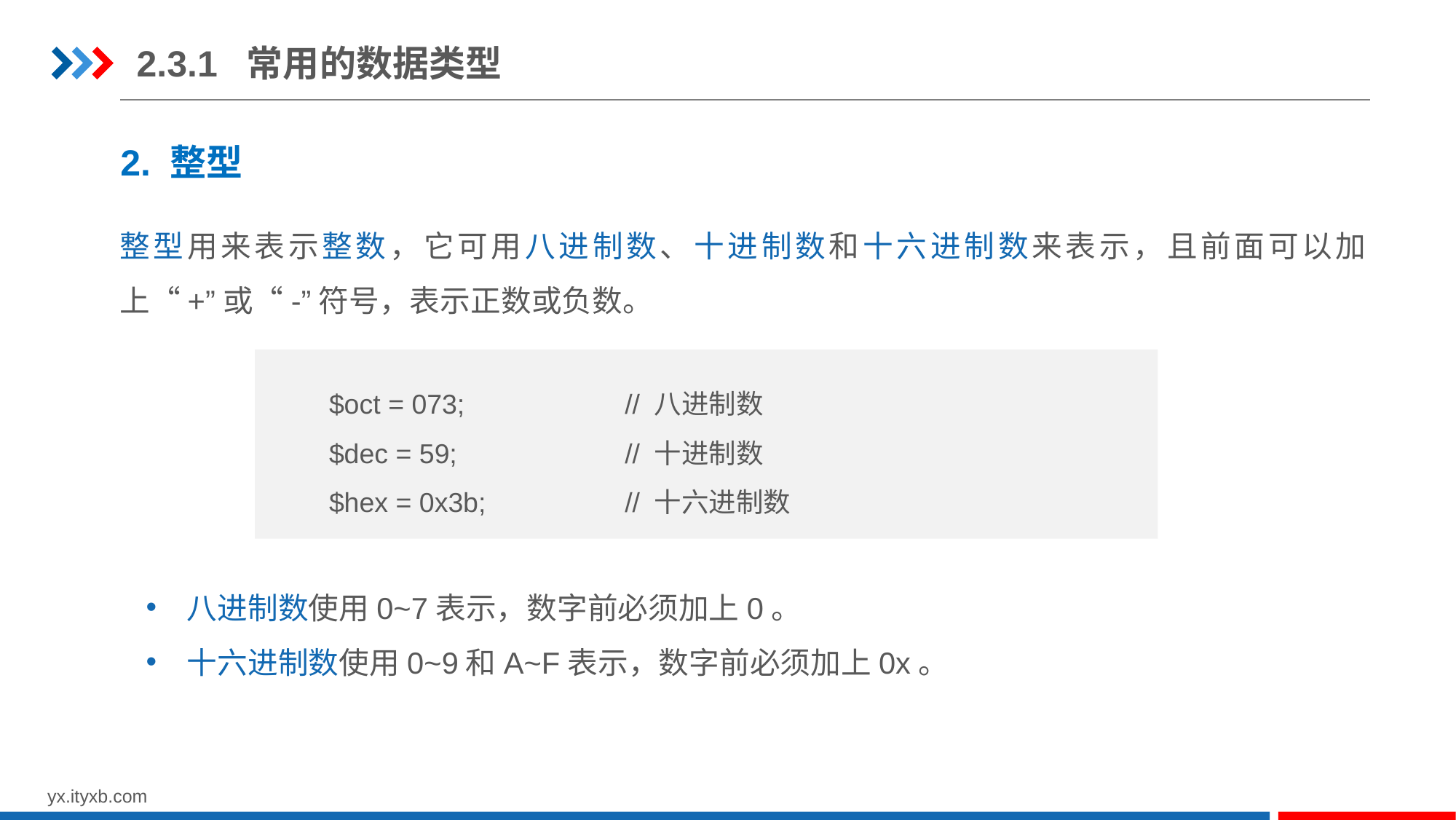

2.3.1  常用的数据类型
2. 整型
整型用来表示整数，它可用八进制数、十进制数和十六进制数来表示，且前面可以加上“+”或“-”符号，表示正数或负数。

$oct = 073;		// 八进制数
$dec = 59;		// 十进制数
$hex = 0x3b;		// 十六进制数
八进制数使用0~7表示，数字前必须加上0。
十六进制数使用0~9和A~F表示，数字前必须加上0x。